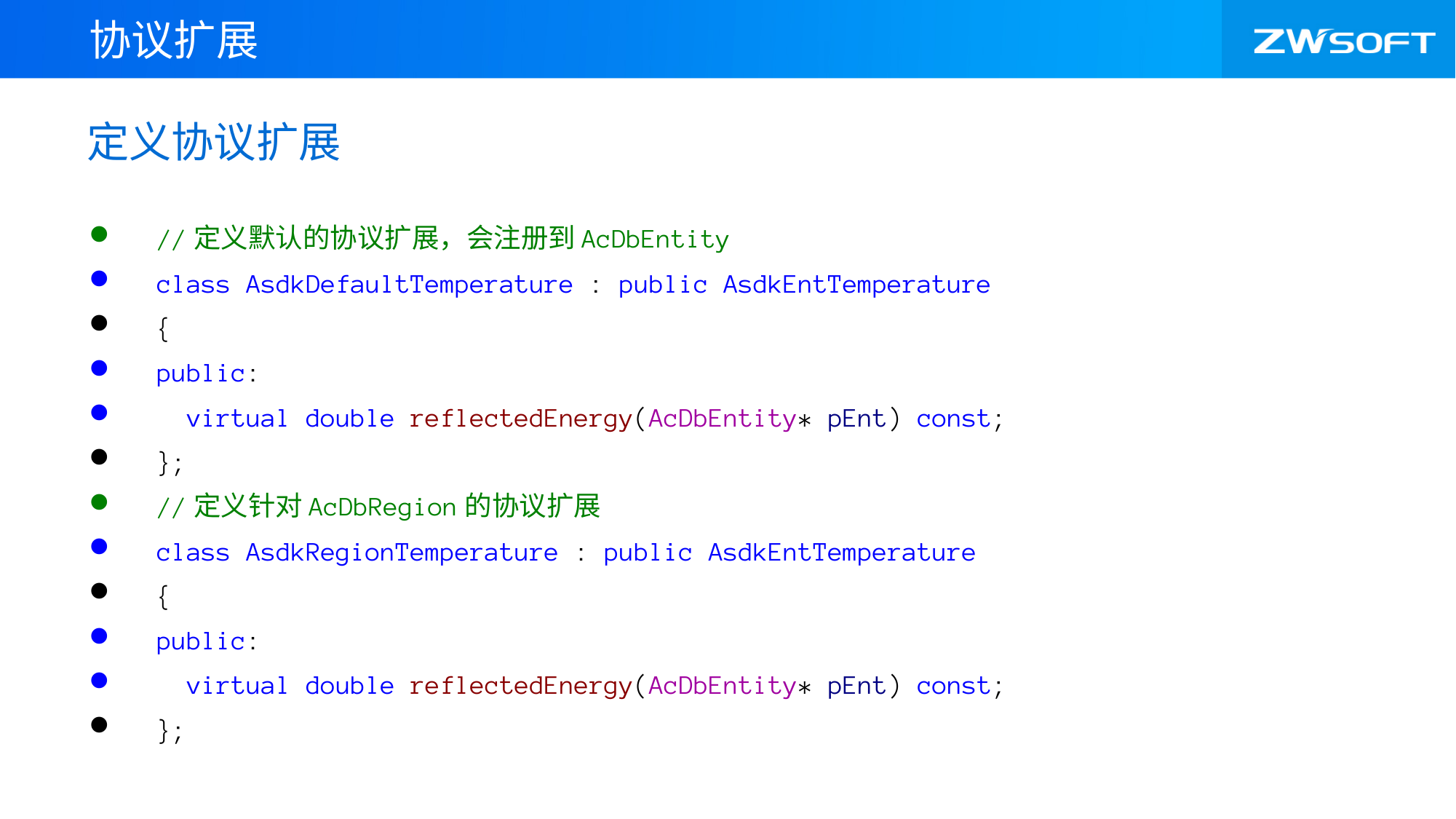

协议扩展
# 定义协议扩展
//定义默认的协议扩展，会注册到AcDbEntity
class AsdkDefaultTemperature : public AsdkEntTemperature
{
public:
  virtual double reflectedEnergy(AcDbEntity* pEnt) const;
};
//定义针对AcDbRegion的协议扩展
class AsdkRegionTemperature : public AsdkEntTemperature
{
public:
  virtual double reflectedEnergy(AcDbEntity* pEnt) const;
};